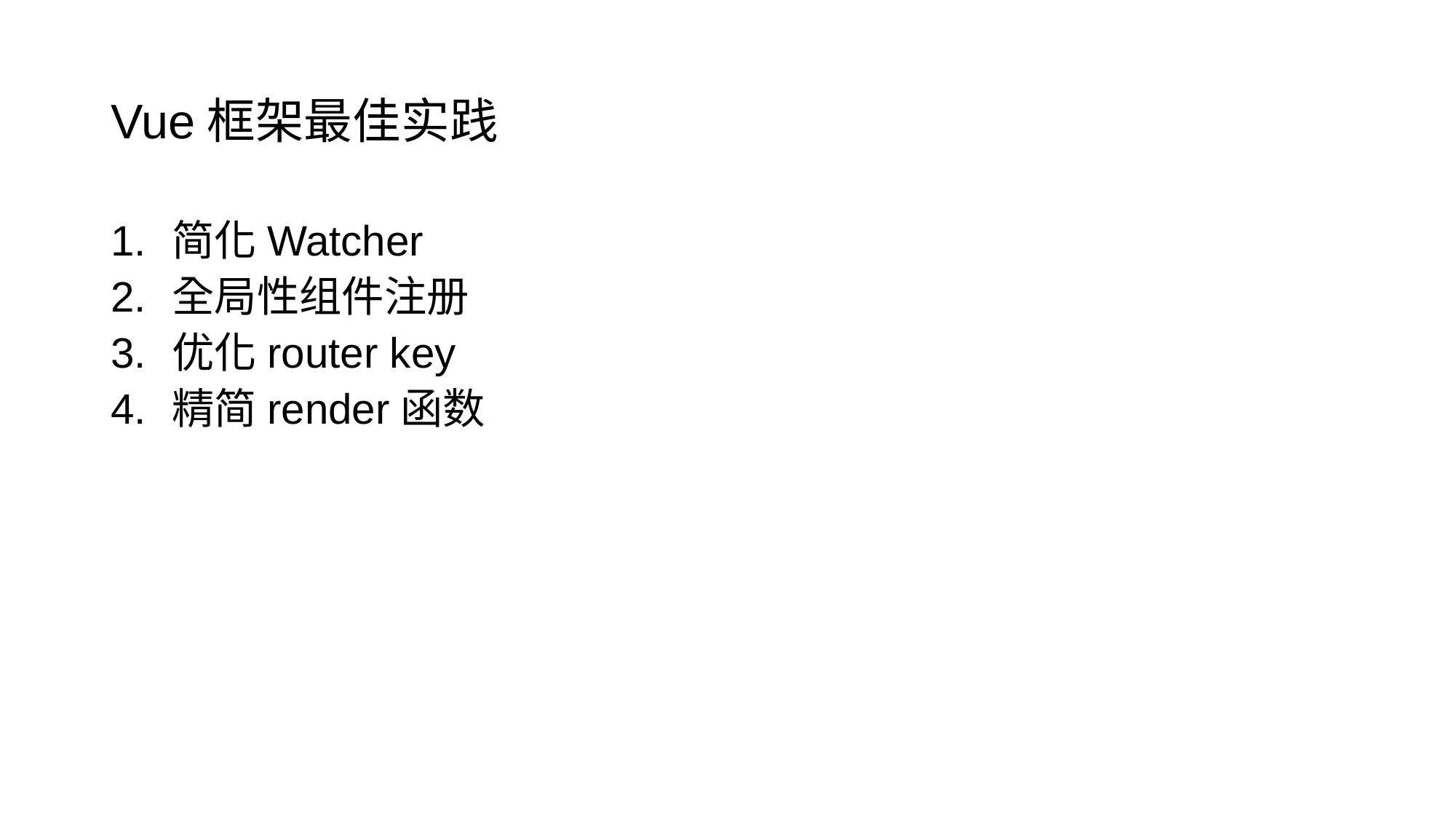

# Vue框架最佳实践
简化Watcher
全局性组件注册
优化router key
精简render函数